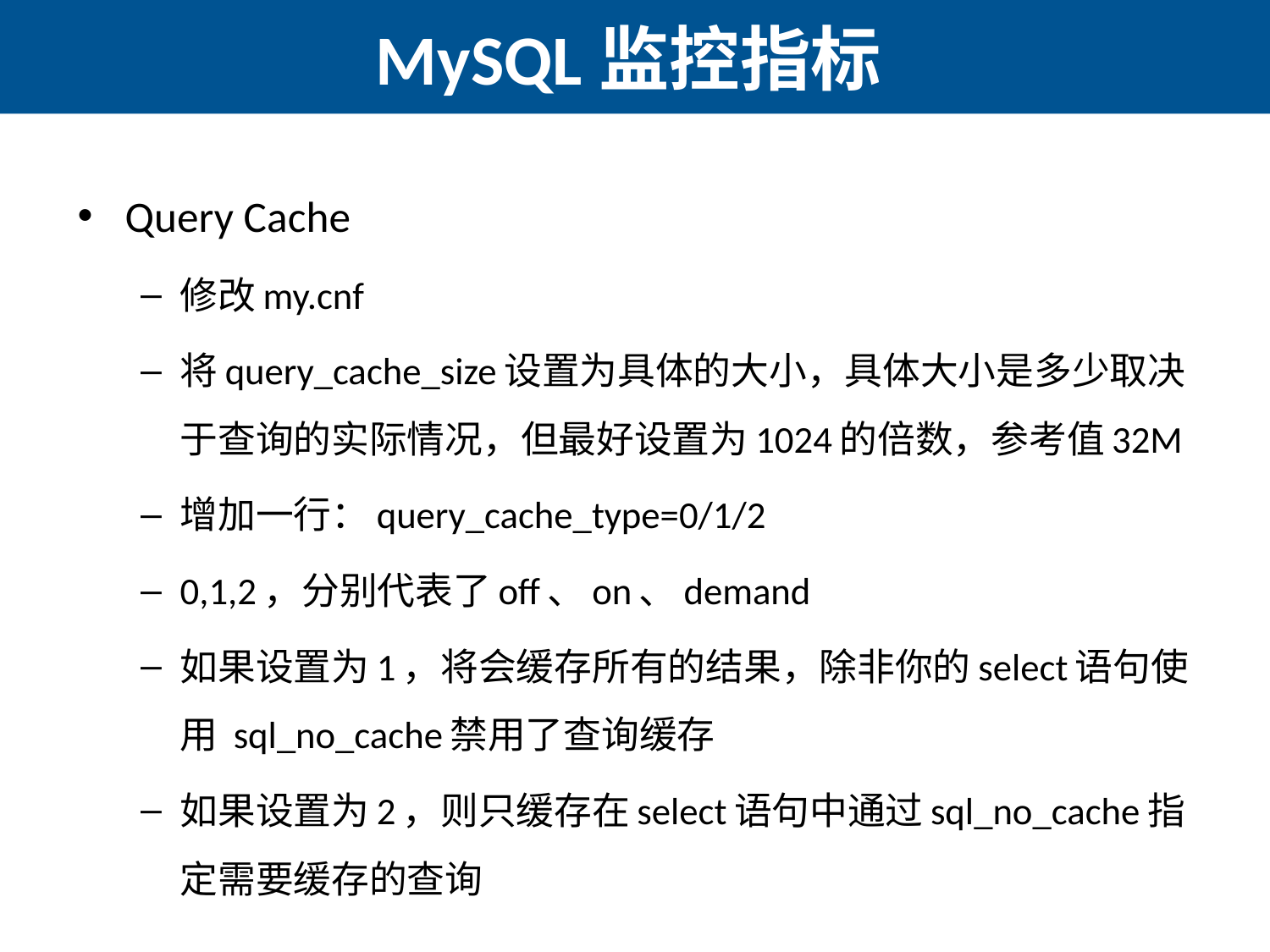

# MySQL监控指标
Query Cache
修改my.cnf
将query_cache_size设置为具体的大小，具体大小是多少取决于查询的实际情况，但最好设置为1024的倍数，参考值32M
增加一行：query_cache_type=0/1/2
0,1,2，分别代表了off、on、demand
如果设置为1，将会缓存所有的结果，除非你的select语句使用 sql_no_cache禁用了查询缓存
如果设置为2，则只缓存在select语句中通过sql_no_cache指定需要缓存的查询